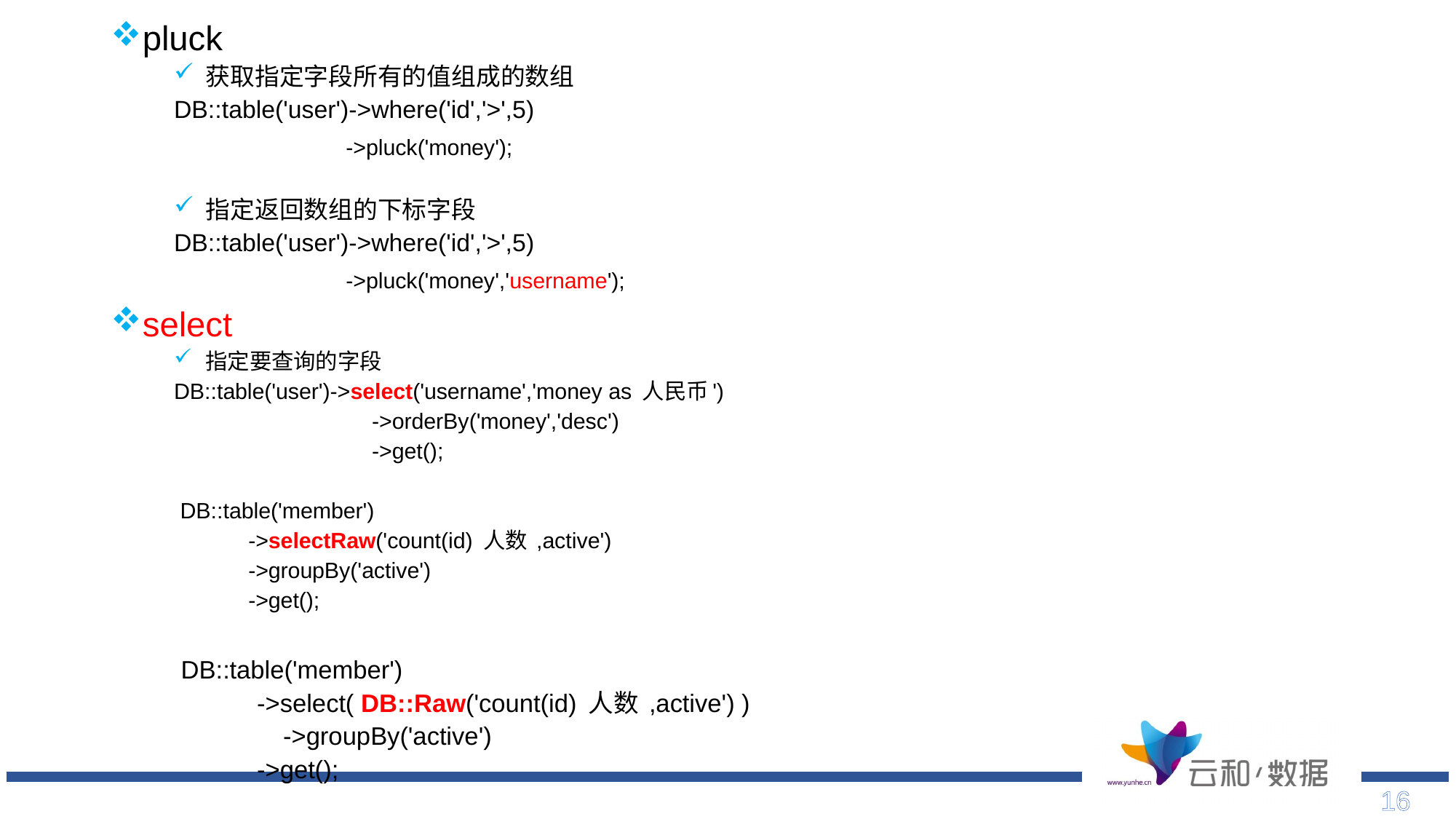

pluck
获取指定字段所有的值组成的数组
DB::table('user')->where('id','>',5)
                     ->pluck('money');

指定返回数组的下标字段
DB::table('user')->where('id','>',5)
                     ->pluck('money','username');
select
指定要查询的字段
DB::table('user')->select('username','money as 人民币')
                                ->orderBy('money','desc')
                                ->get();

 DB::table('member')
            ->selectRaw('count(id) 人数 ,active')
            ->groupBy('active')
            ->get();

 DB::table('member')
            ->select( DB::Raw('count(id) 人数 ,active') )
 	   ->groupBy('active')
            ->get();